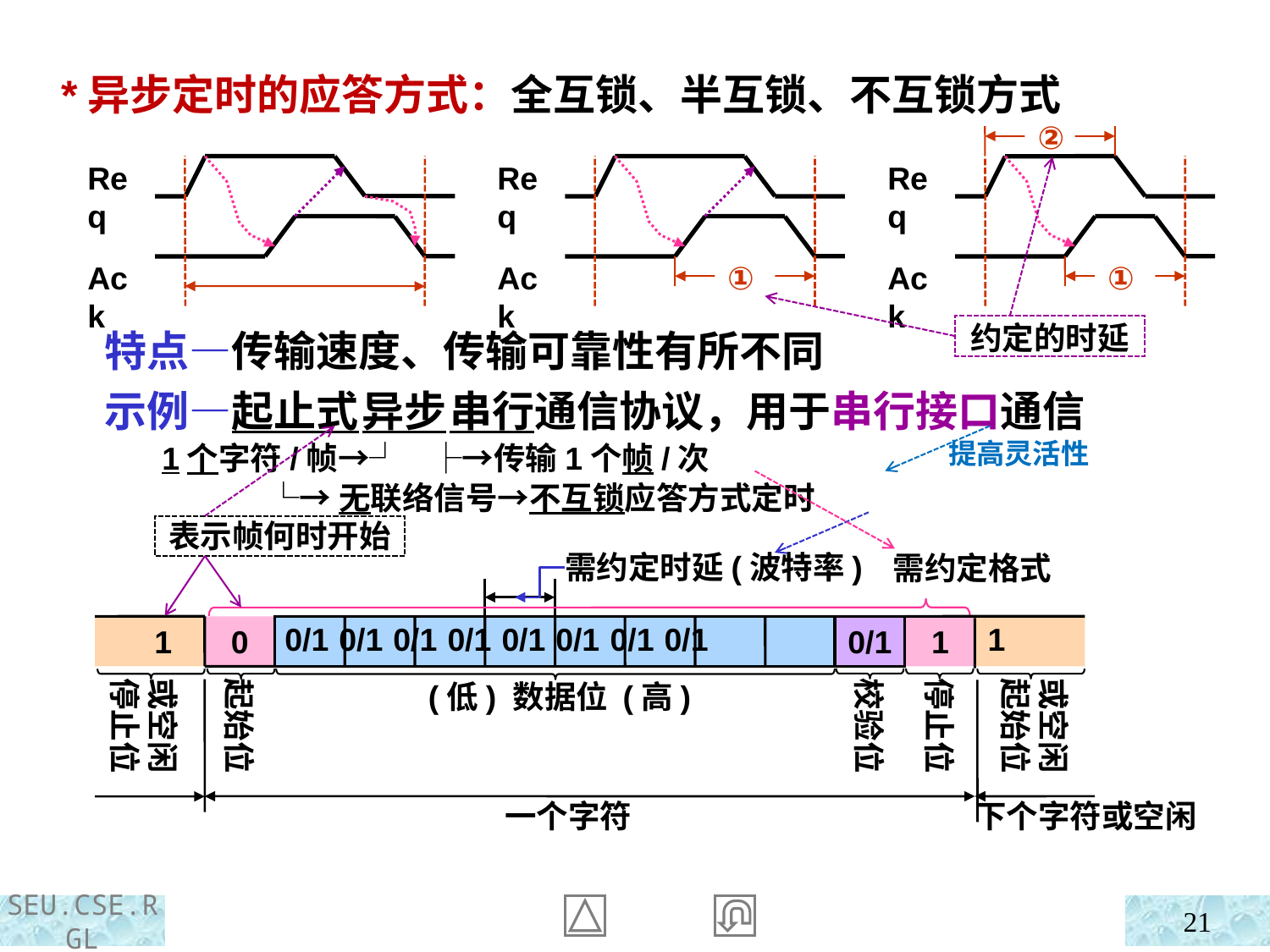

*异步定时的应答方式：全互锁、半互锁、不互锁方式
②

Req

Ack

①

Req

Ack

Req

Ack

①

约定的时延
      特点—传输速度、传输可靠性有所不同
      示例—起止式 异步 串行通信协议，用于串行接口通信
              1个字符/帧→┘    ├→传输1个帧/次
                                └→无联络信号→不互锁应答方式定时
表示帧何时开始
提高灵活性

需约定格式
需约定时延(波特率)

   1

0

0/1  0/1  0/1  0/1  0/1  0/1  0/1  0/1

0/1
1

  1

或空闲停止位
起始位
(低) 数据位 (高)
校验位
停止位
或空闲起始位

一个字符
下个字符或空闲

21